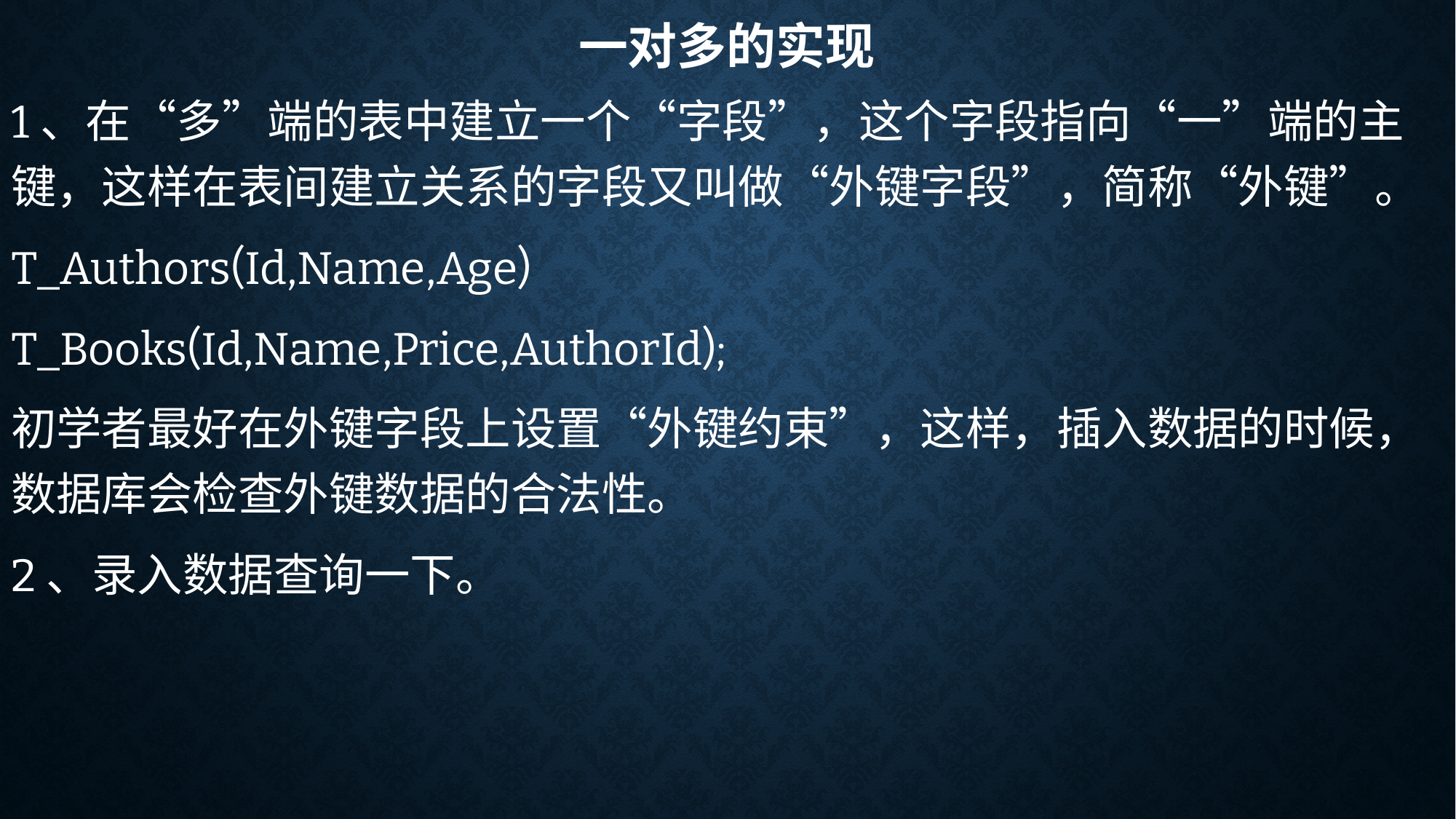

# 一对多的实现
1、在“多”端的表中建立一个“字段”，这个字段指向“一”端的主键，这样在表间建立关系的字段又叫做“外键字段”，简称“外键”。
T_Authors(Id,Name,Age)
T_Books(Id,Name,Price,AuthorId);
初学者最好在外键字段上设置“外键约束”，这样，插入数据的时候，数据库会检查外键数据的合法性。
2、录入数据查询一下。